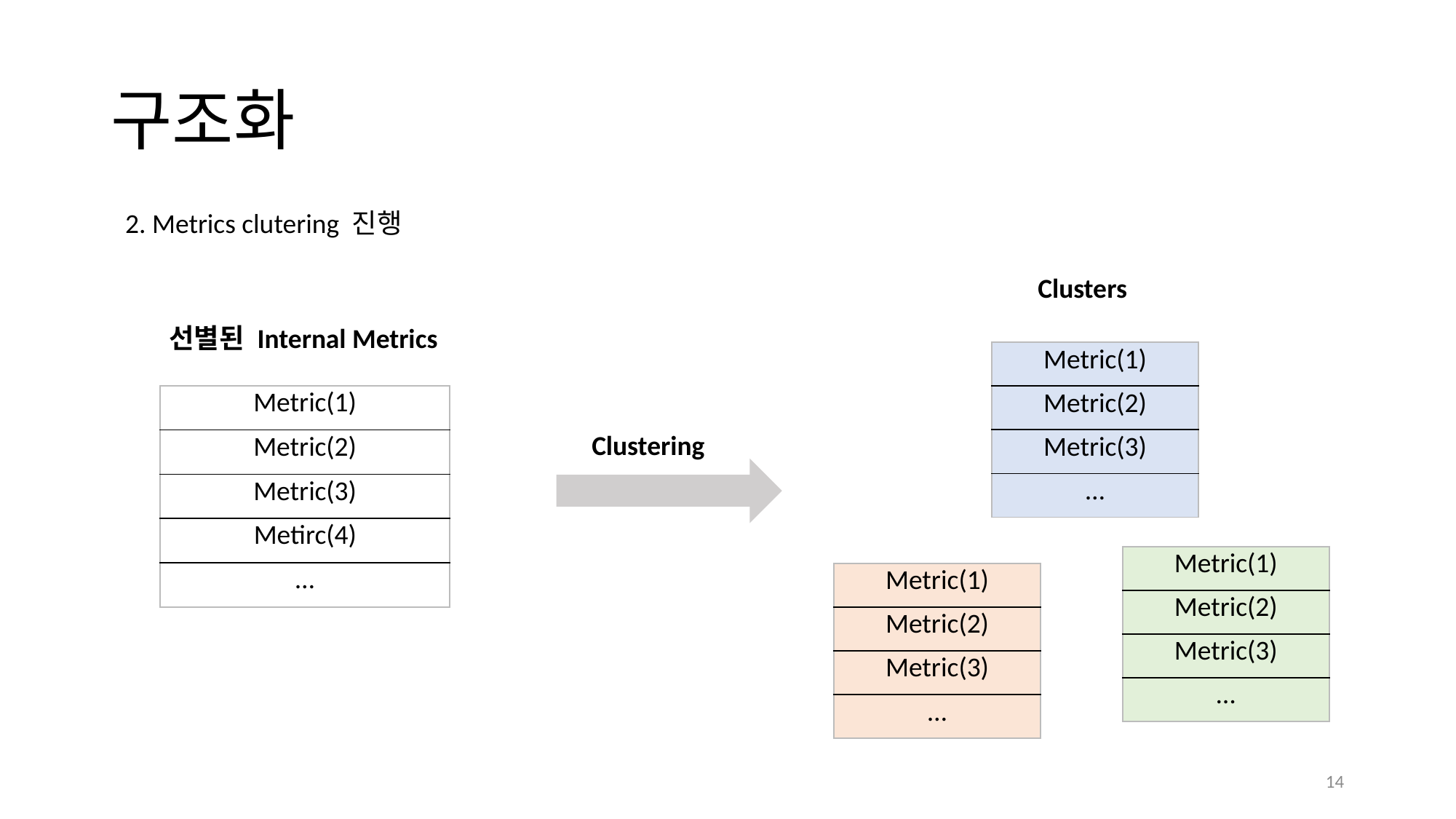

# 구조화
2. Metrics clutering 진행
Clusters
선별된 Internal Metrics
| Metric(1) |
| --- |
| Metric(2) |
| Metric(3) |
| … |
| Metric(1) |
| --- |
| Metric(2) |
| Metric(3) |
| Metirc(4) |
| … |
Clustering

| Metric(1) |
| --- |
| Metric(2) |
| Metric(3) |
| … |
| Metric(1) |
| --- |
| Metric(2) |
| Metric(3) |
| … |
14